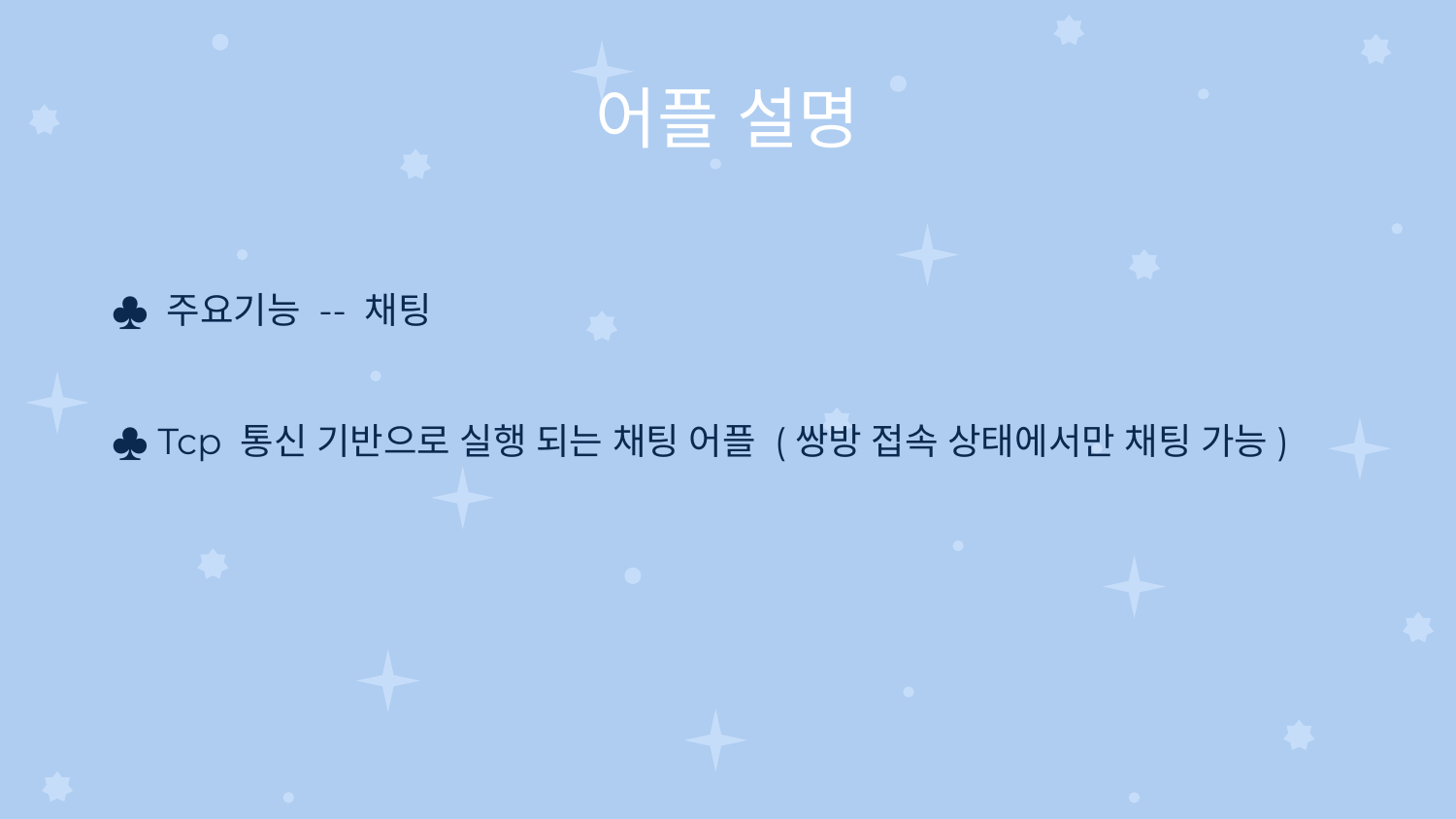

# 어플 설명

♣ 주요기능 -- 채팅

♣ Tcp 통신 기반으로 실행 되는 채팅 어플 (쌍방 접속 상태에서만 채팅 가능)